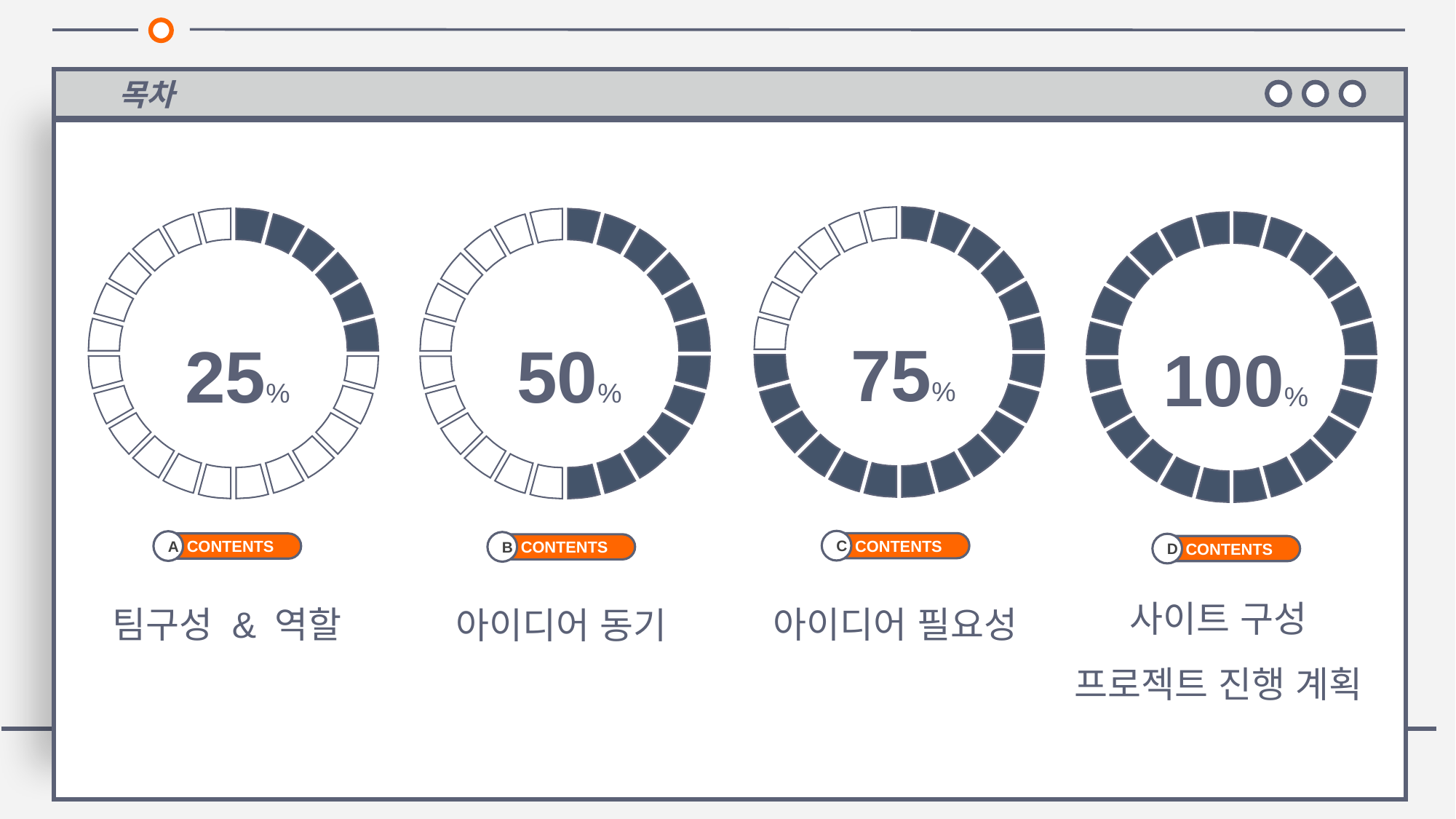

목차

75%
25%
50%

100%

C
    CONTENTS
A
    CONTENTS
B
    CONTENTS
D
    CONTENTS
사이트 구성
프로젝트 진행 계획
아이디어 필요성
팀구성 & 역할
아이디어 동기